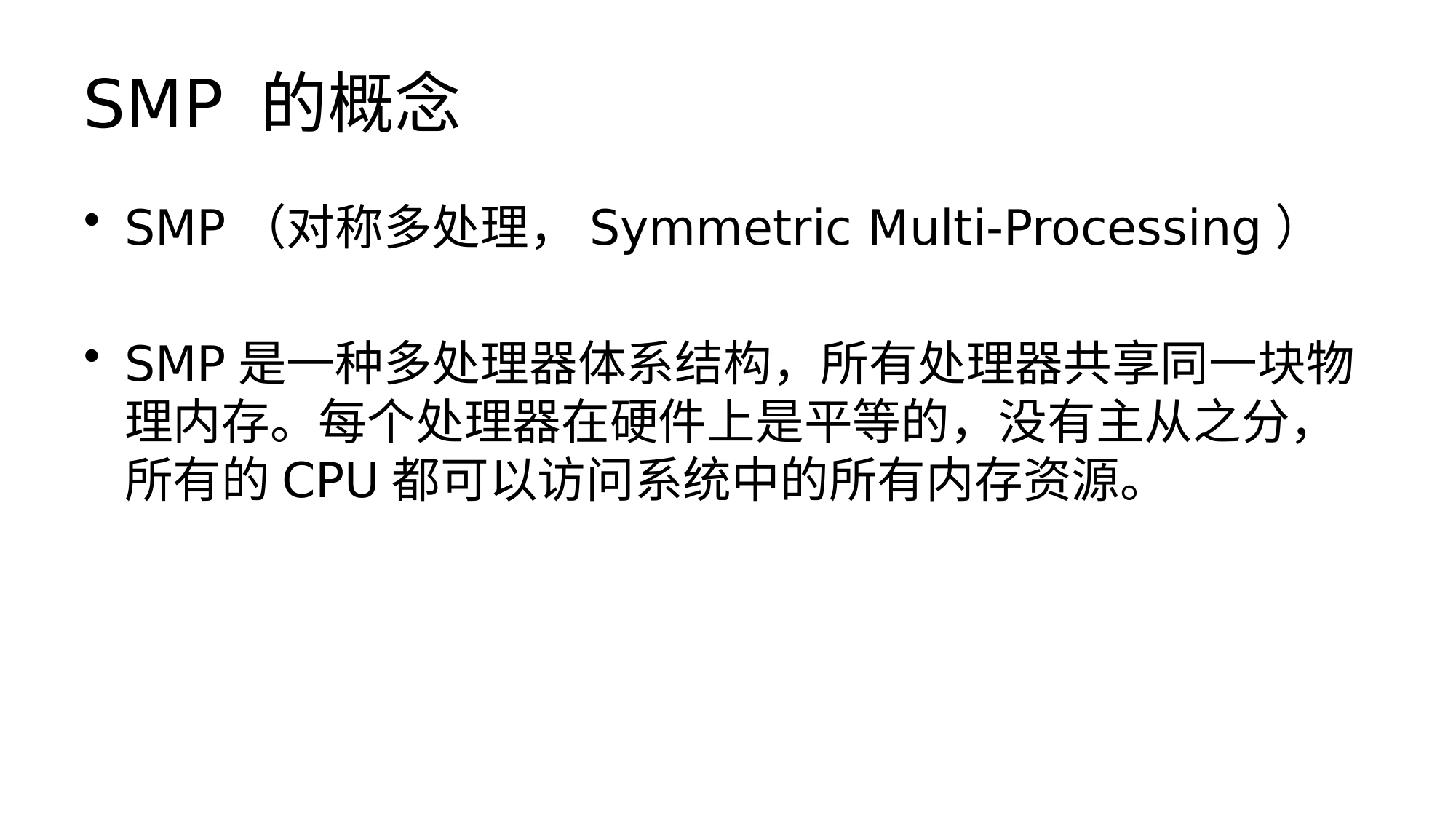

# SMP 的概念
SMP（对称多处理，Symmetric Multi-Processing）

SMP是一种多处理器体系结构，所有处理器共享同一块物理内存。每个处理器在硬件上是平等的，没有主从之分，所有的CPU都可以访问系统中的所有内存资源。
24